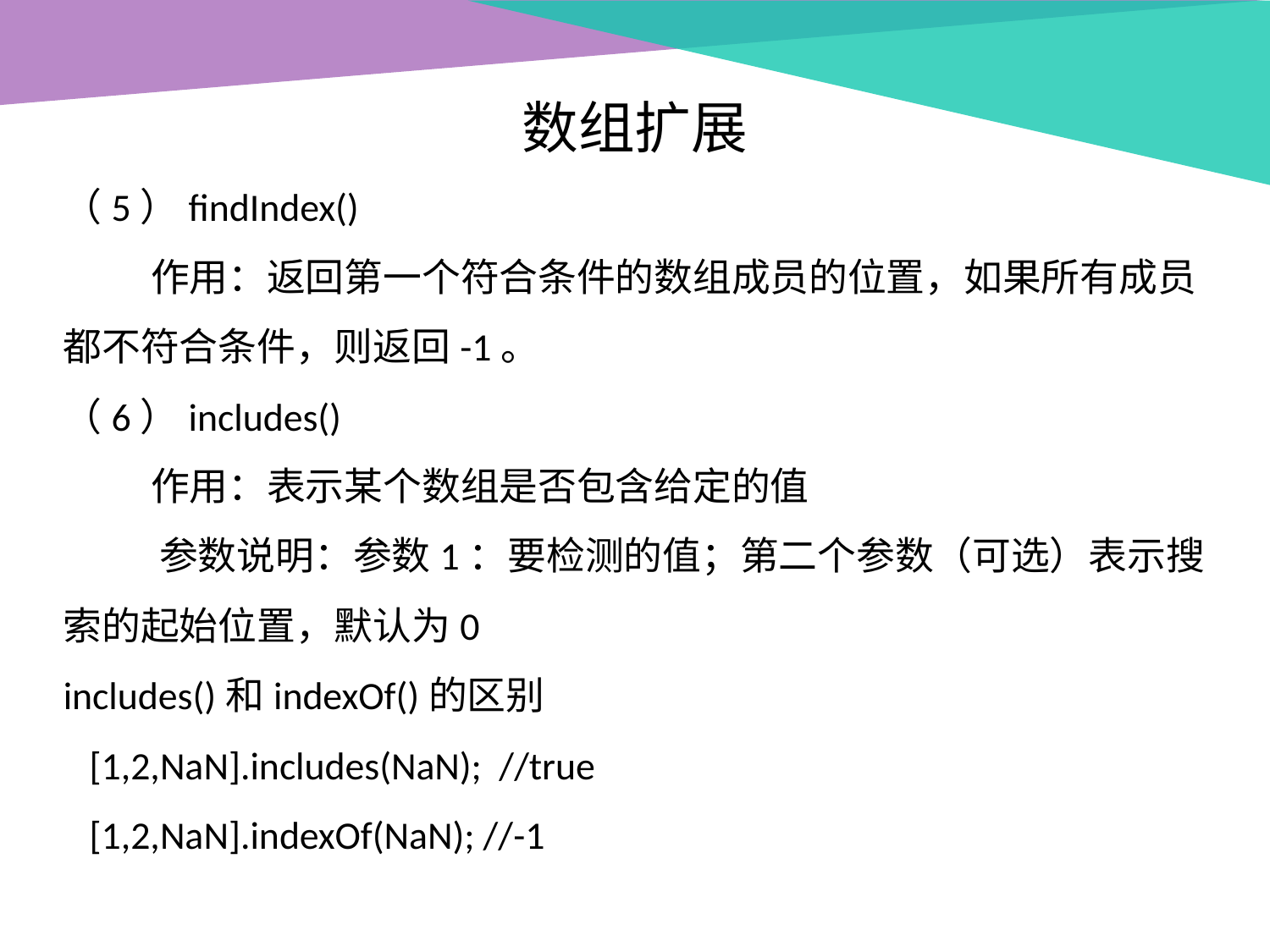

数组扩展
（5）findIndex()
         作用：返回第一个符合条件的数组成员的位置，如果所有成员都不符合条件，则返回-1。
（6）includes()
         作用：表示某个数组是否包含给定的值
          参数说明：参数1：要检测的值；第二个参数（可选）表示搜索的起始位置，默认为0
includes()和indexOf()的区别
   [1,2,NaN].includes(NaN);  //true
   [1,2,NaN].indexOf(NaN); //-1